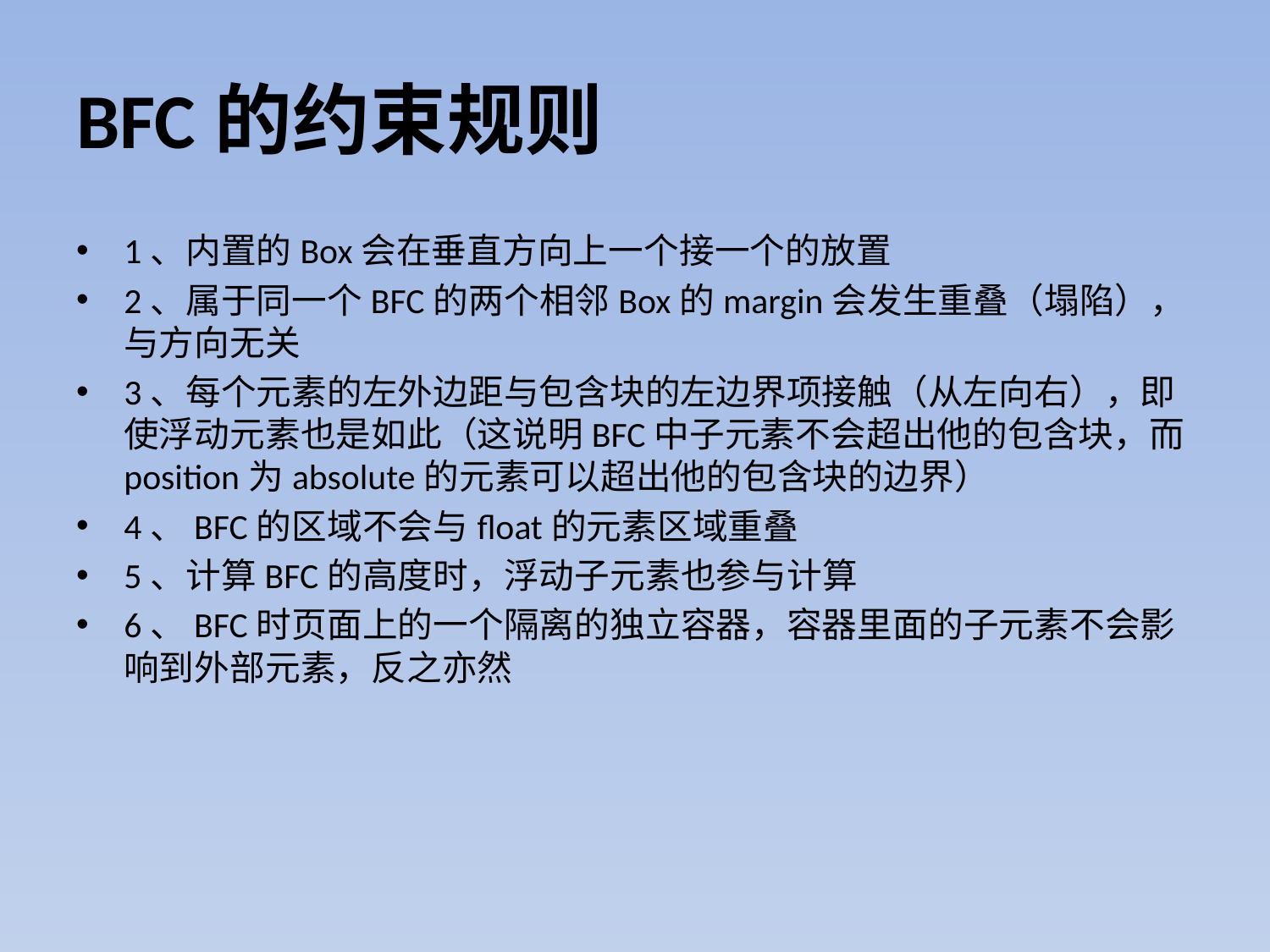

# BFC的约束规则
1、内置的Box会在垂直方向上一个接一个的放置
2、属于同一个BFC的两个相邻Box的margin会发生重叠（塌陷），与方向无关
3、每个元素的左外边距与包含块的左边界项接触（从左向右），即使浮动元素也是如此（这说明BFC中子元素不会超出他的包含块，而position为absolute的元素可以超出他的包含块的边界）
4、BFC的区域不会与float的元素区域重叠
5、计算BFC的高度时，浮动子元素也参与计算
6、BFC时页面上的一个隔离的独立容器，容器里面的子元素不会影响到外部元素，反之亦然